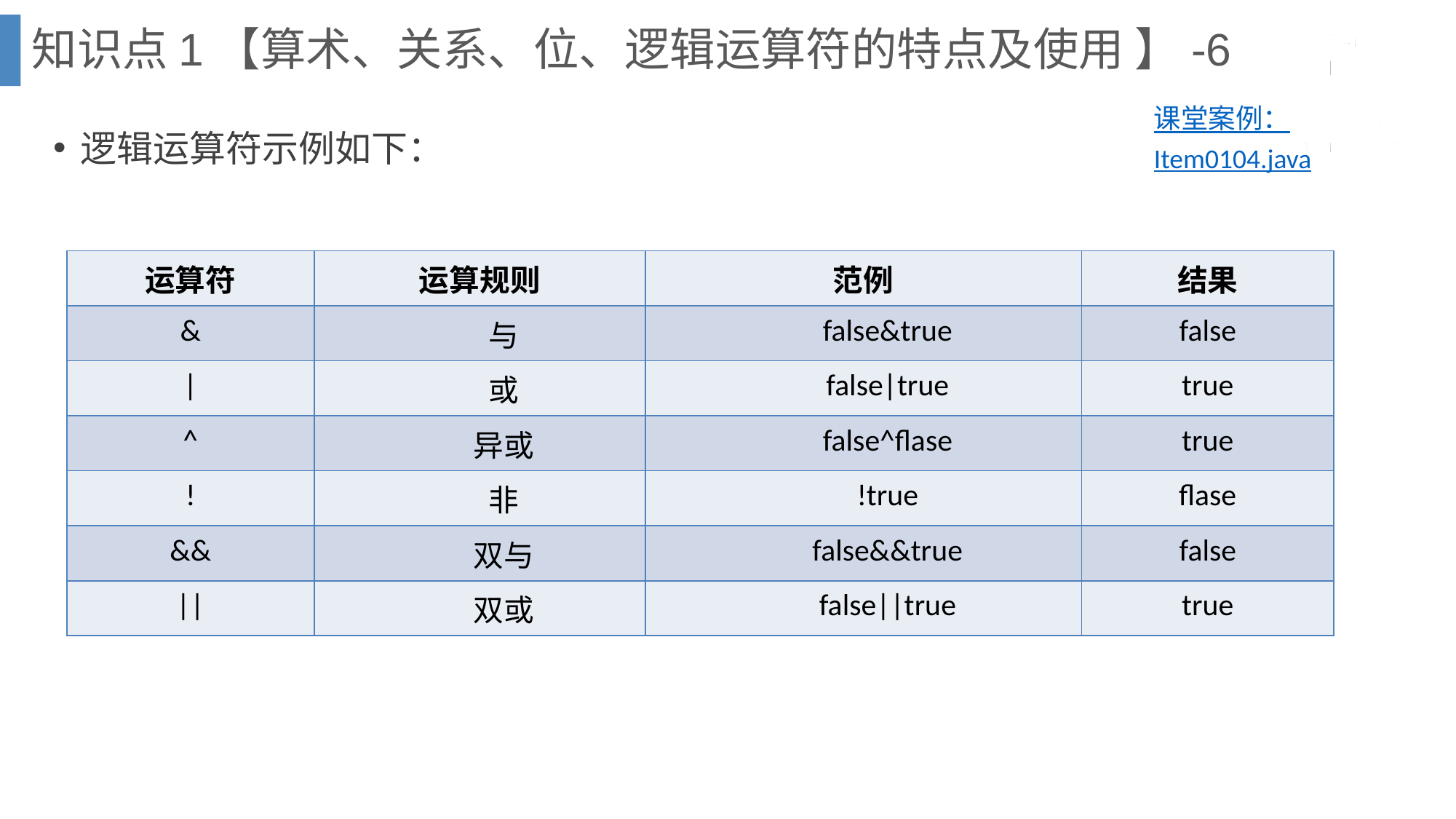

知识点1【算术、关系、位、逻辑运算符的特点及使用 】-6
课堂案例：Item0104.java
逻辑运算符示例如下：
| 运算符 | 运算规则 | 范例 | 结果 |
| --- | --- | --- | --- |
| & | 与 | false&true | false |
| | | 或 | false|true | true |
| ^ | 异或 | false^flase | true |
| ! | 非 | !true | flase |
| && | 双与 | false&&true | false |
| || | 双或 | false||true | true |